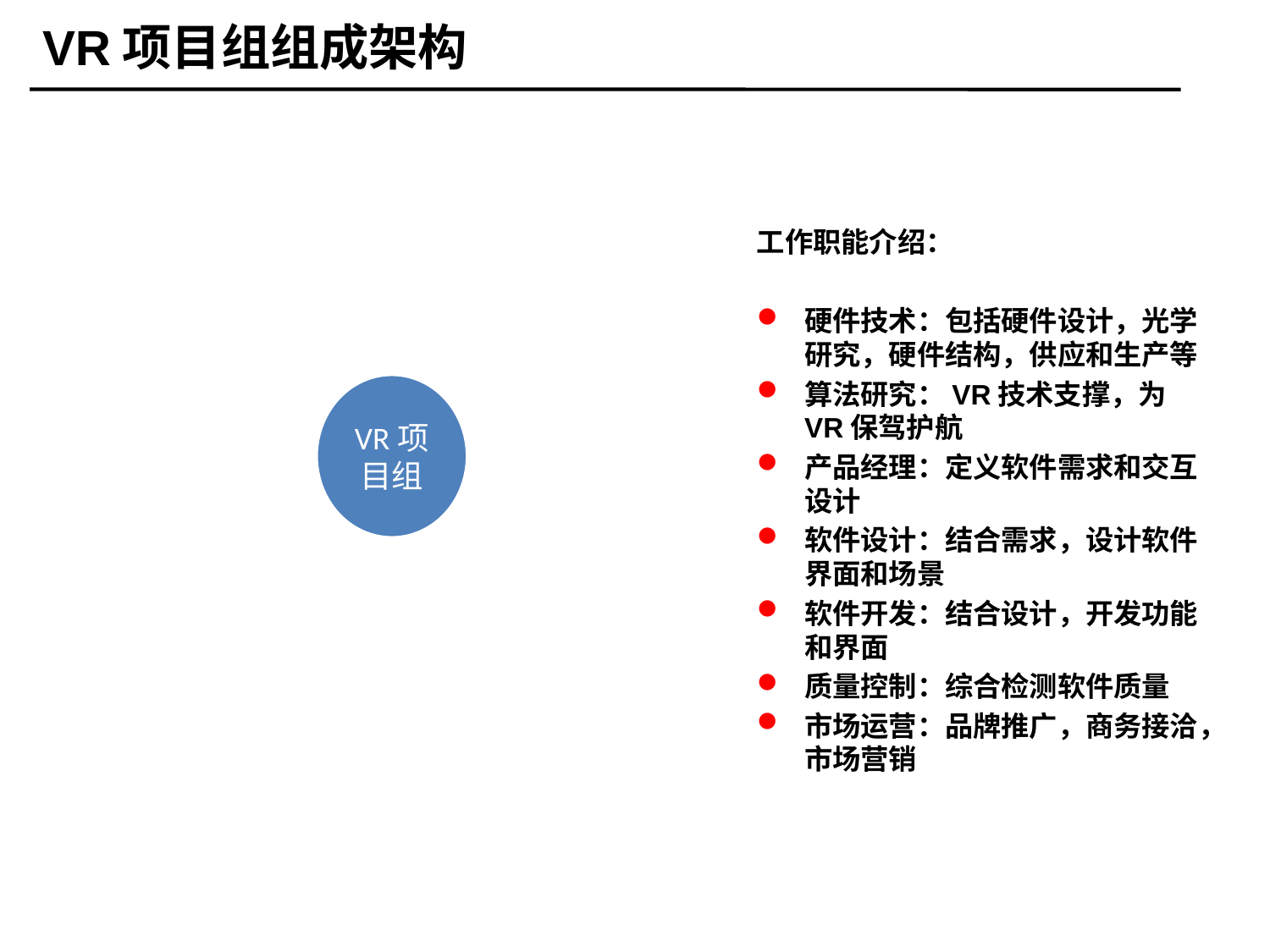

VR项目组组成架构
#
VR项目组
硬件技术
软件设计
市场运营
质量控制
软件开发
产品经理
算法研究
工作职能介绍：

硬件技术：包括硬件设计，光学研究，硬件结构，供应和生产等
算法研究：VR技术支撑，为VR保驾护航
产品经理：定义软件需求和交互设计
软件设计：结合需求，设计软件界面和场景
软件开发：结合设计，开发功能和界面
质量控制：综合检测软件质量
市场运营：品牌推广，商务接洽，市场营销